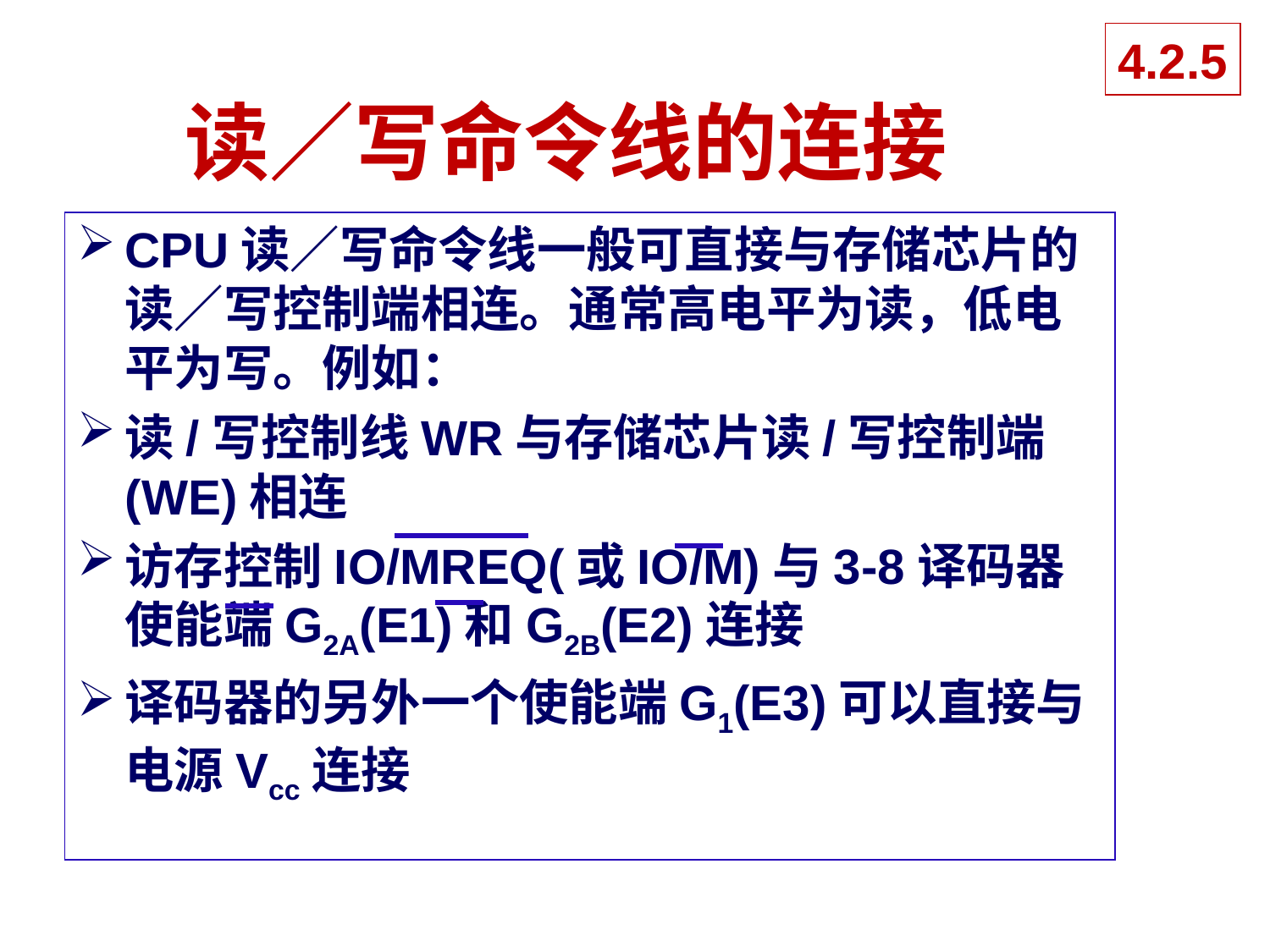

4.2.5
# 读／写命令线的连接
CPU读／写命令线一般可直接与存储芯片的读／写控制端相连。通常高电平为读，低电平为写。例如：
读/写控制线WR与存储芯片读/写控制端(WE)相连
访存控制IO/MREQ(或IO/M)与3-8译码器使能端G2A(E1)和G2B(E2)连接
译码器的另外一个使能端G1(E3)可以直接与电源Vcc连接